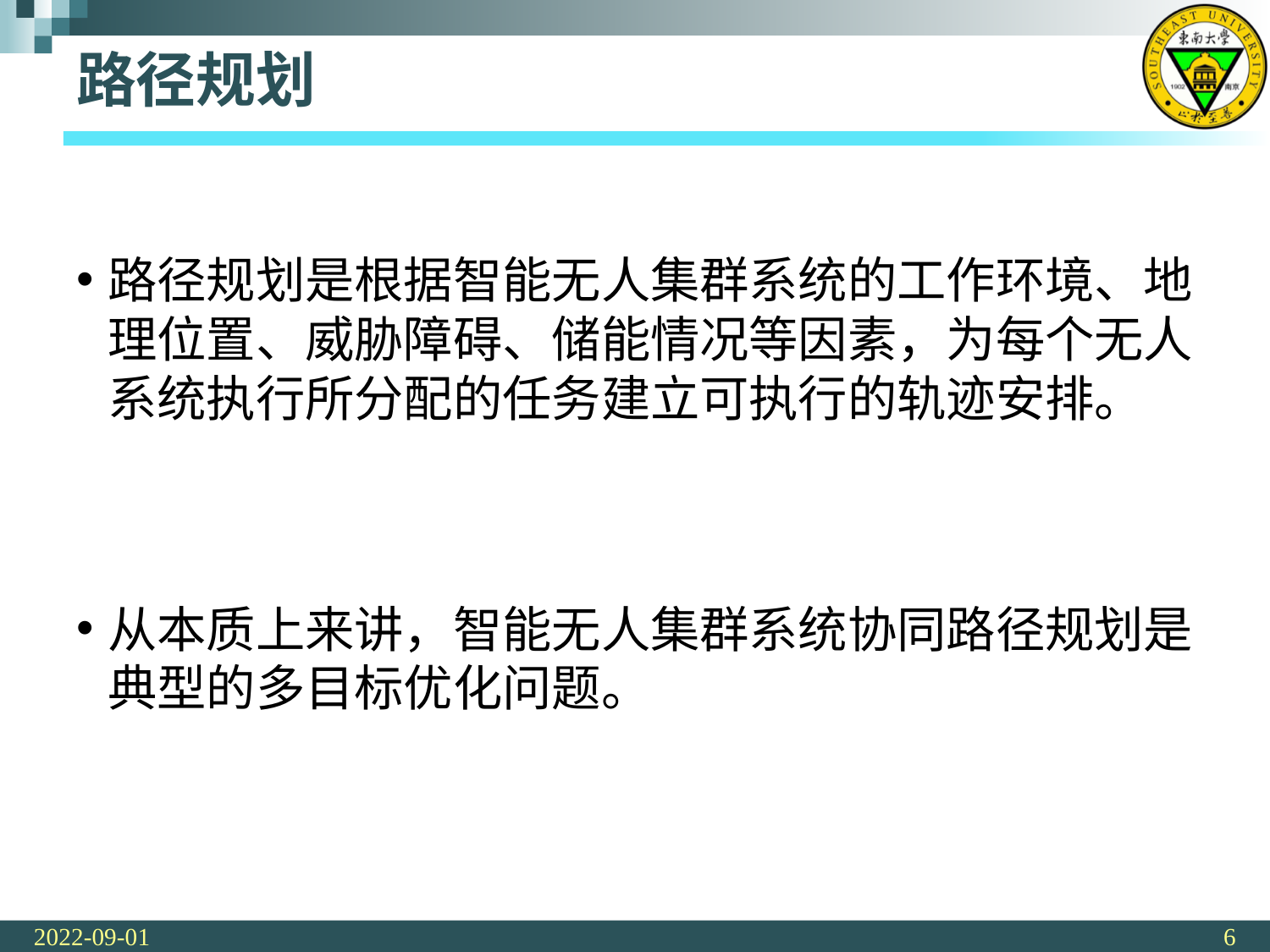

# 路径规划

路径规划是根据智能无人集群系统的工作环境、地理位置、威胁障碍、储能情况等因素，为每个无人系统执行所分配的任务建立可执行的轨迹安排。

从本质上来讲，智能无人集群系统协同路径规划是典型的多目标优化问题。
2022-09-01
6